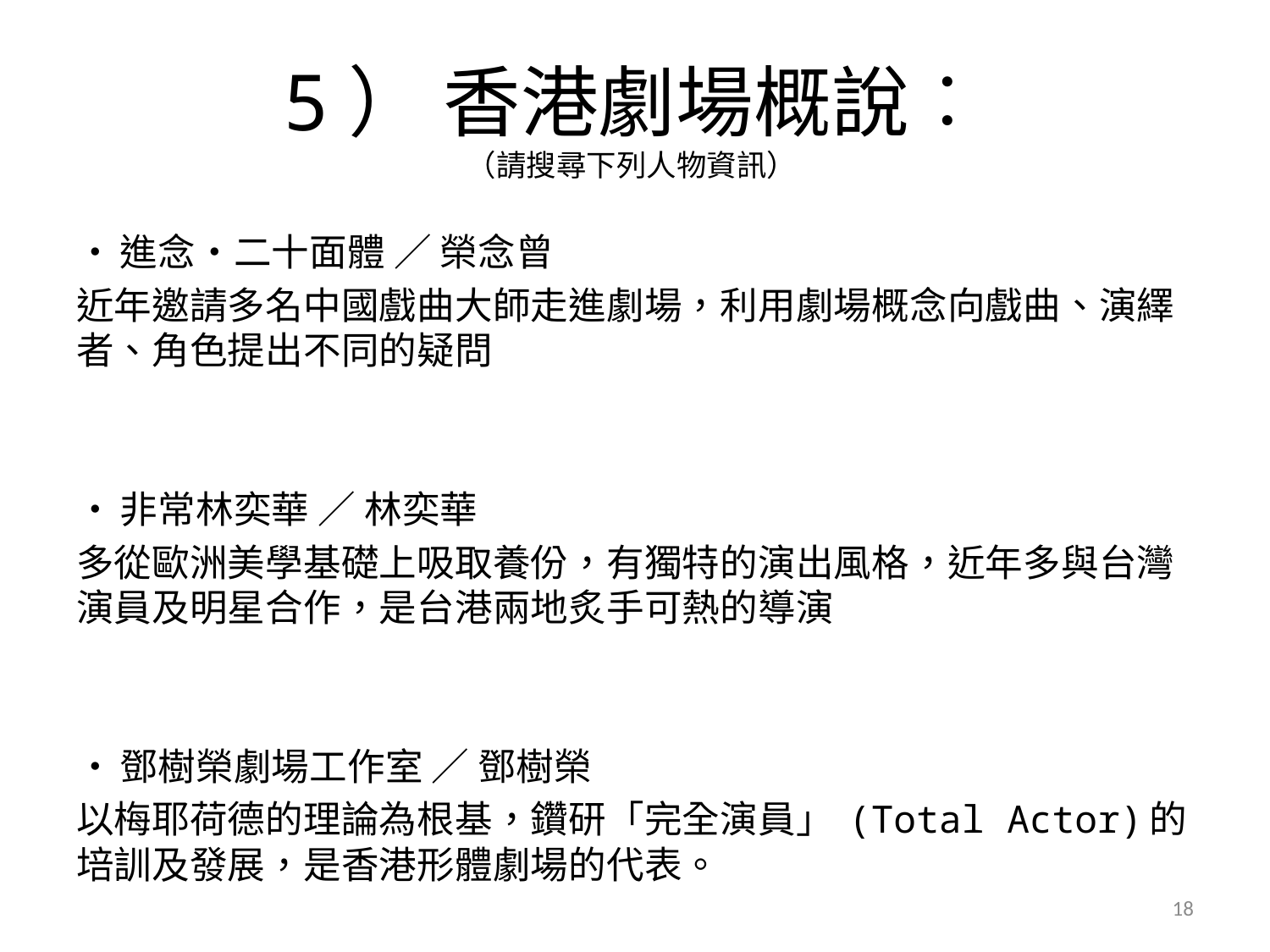

# 5） 香港劇場概說︰ （請搜尋下列人物資訊）
•進念•二十面體 ／ 榮念曾
近年邀請多名中國戲曲大師走進劇場，利用劇場概念向戲曲、演繹者、角色提出不同的疑問

•非常林奕華 ／ 林奕華
多從歐洲美學基礎上吸取養份，有獨特的演出風格，近年多與台灣演員及明星合作，是台港兩地炙手可熱的導演

•鄧樹榮劇場工作室 ／ 鄧樹榮
以梅耶荷德的理論為根基，鑽研「完全演員」 (Total Actor)的培訓及發展，是香港形體劇場的代表。

18